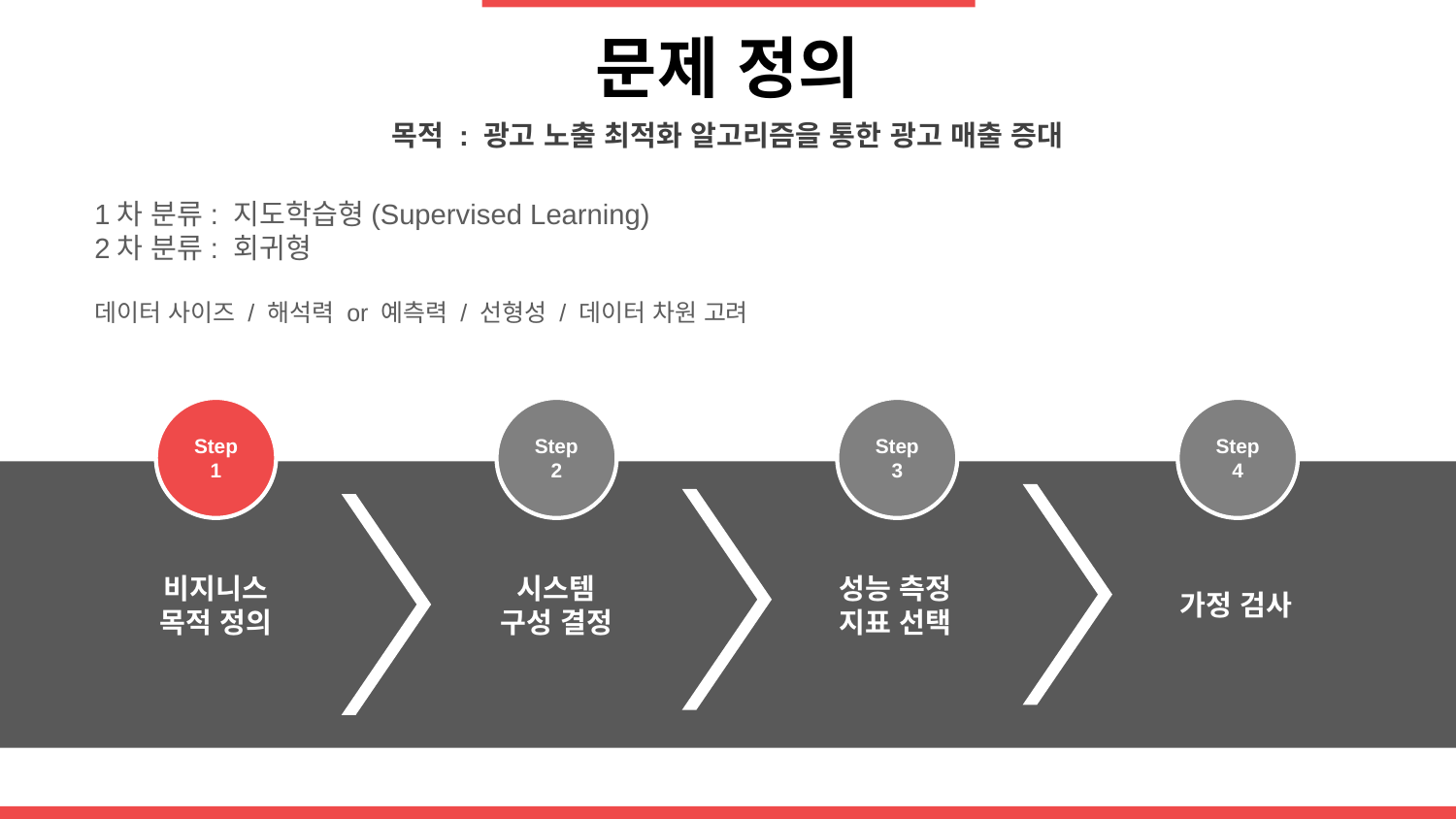

문제 정의
목적 : 광고 노출 최적화 알고리즘을 통한 광고 매출 증대
1차 분류: 지도학습형(Supervised Learning)
2차 분류: 회귀형
데이터 사이즈 / 해석력 or 예측력 / 선형성 / 데이터 차원 고려
Step
1
Step
2
Step
3
Step
4

비지니스
목적 정의
시스템
구성 결정
성능 측정
지표 선택
가정 검사